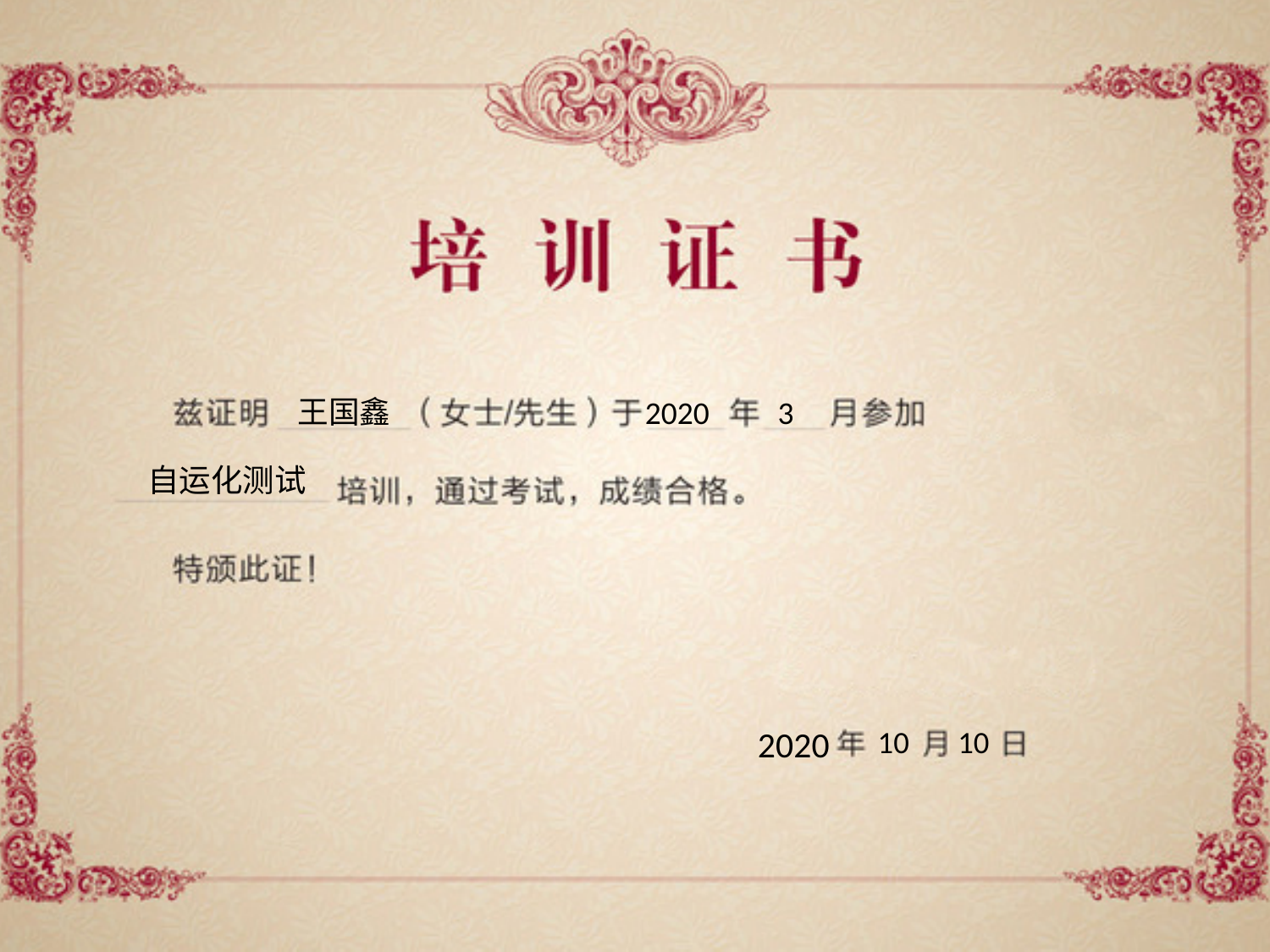

王国鑫
2020
3
自运化测试
2020
10
10